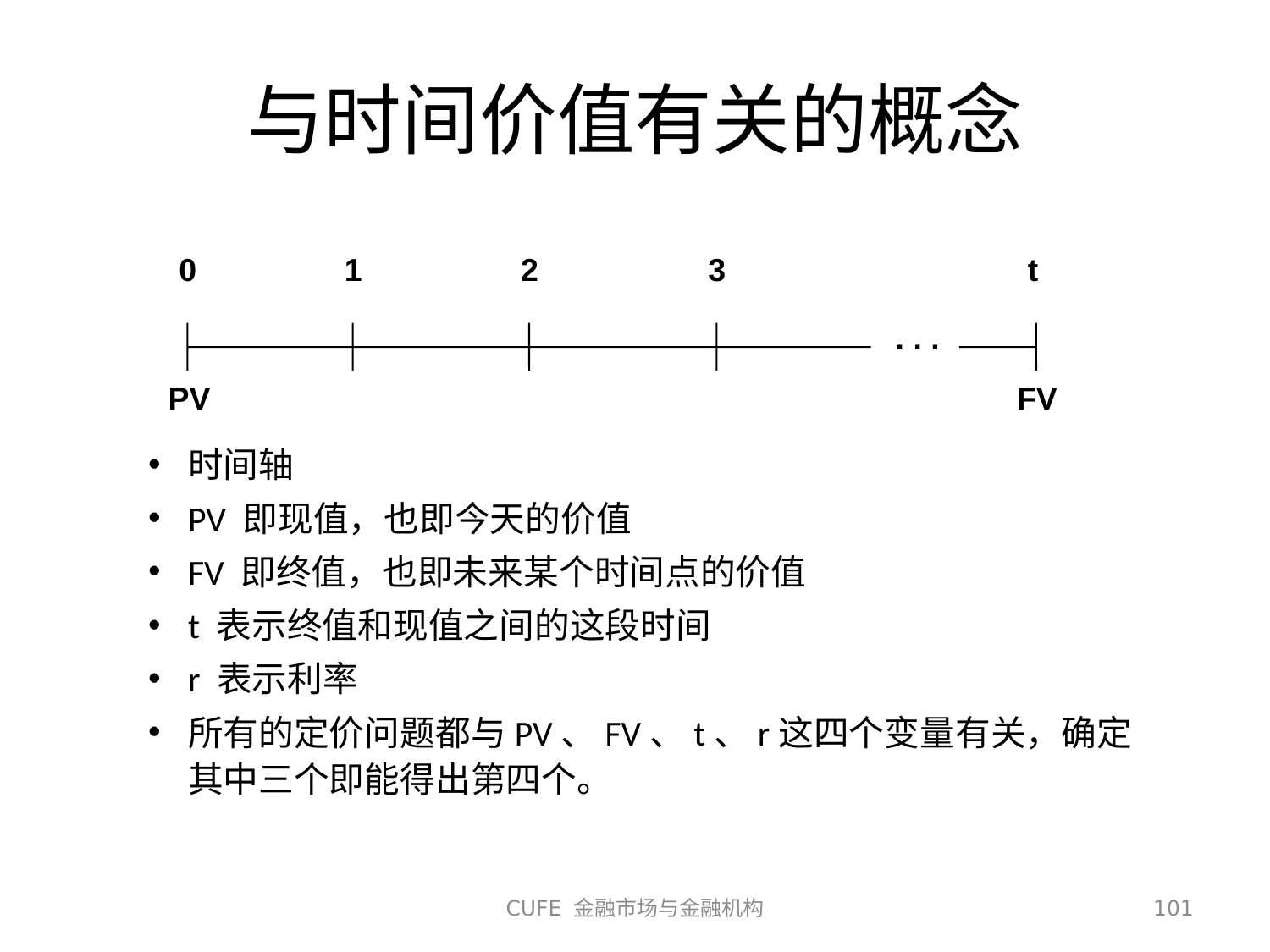

# 与时间价值有关的概念

时间轴
PV 即现值，也即今天的价值
FV 即终值，也即未来某个时间点的价值
t 表示终值和现值之间的这段时间
r 表示利率
所有的定价问题都与PV、FV、t、r这四个变量有关，确定其中三个即能得出第四个。
0
1
2
3
t

. . .

PV
FV
CUFE 金融市场与金融机构
101